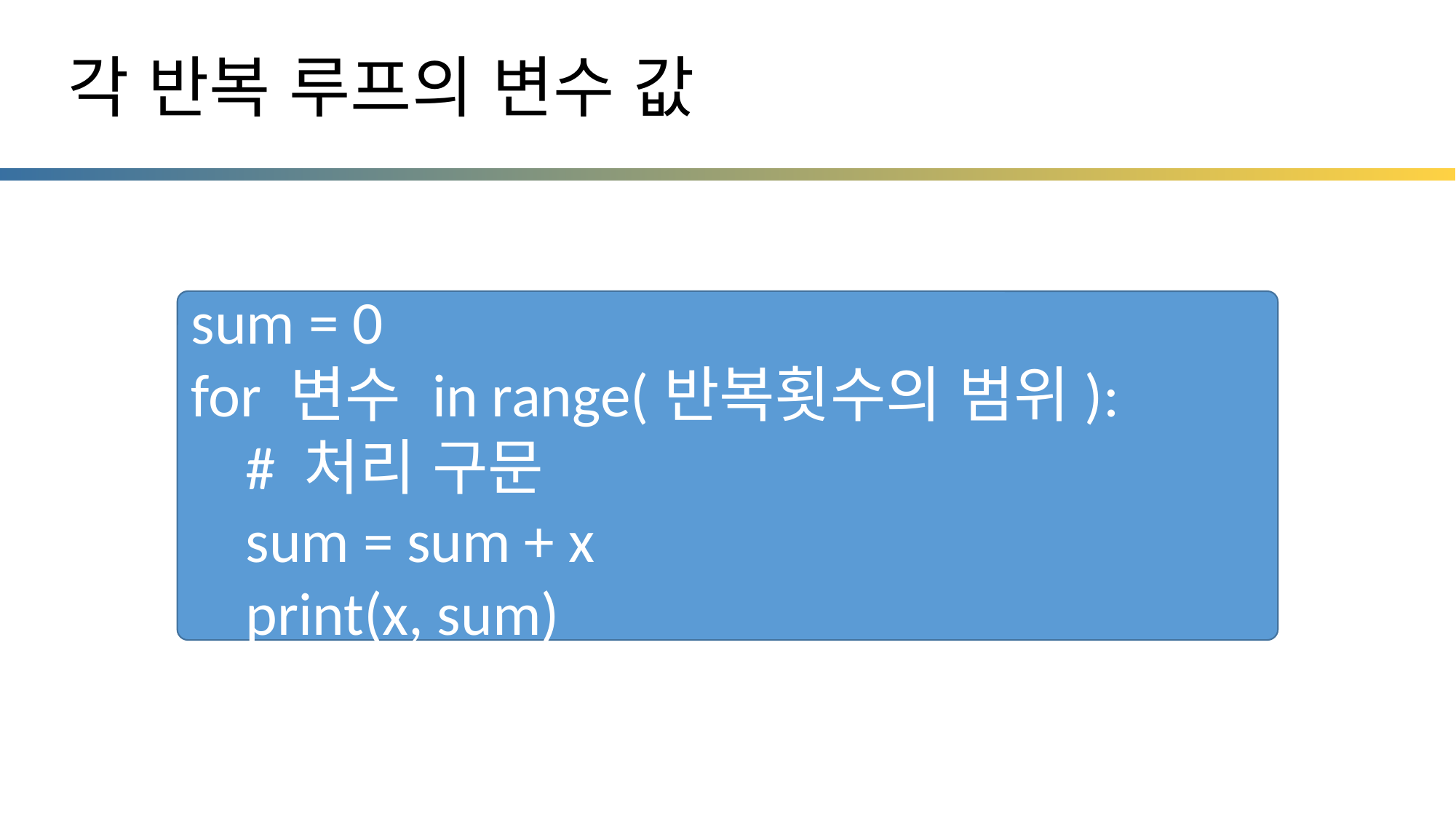

# 각 반복 루프의 변수 값
sum = 0
for 변수 in range(반복횟수의 범위):
    # 처리 구문
    sum = sum + x
    print(x, sum)